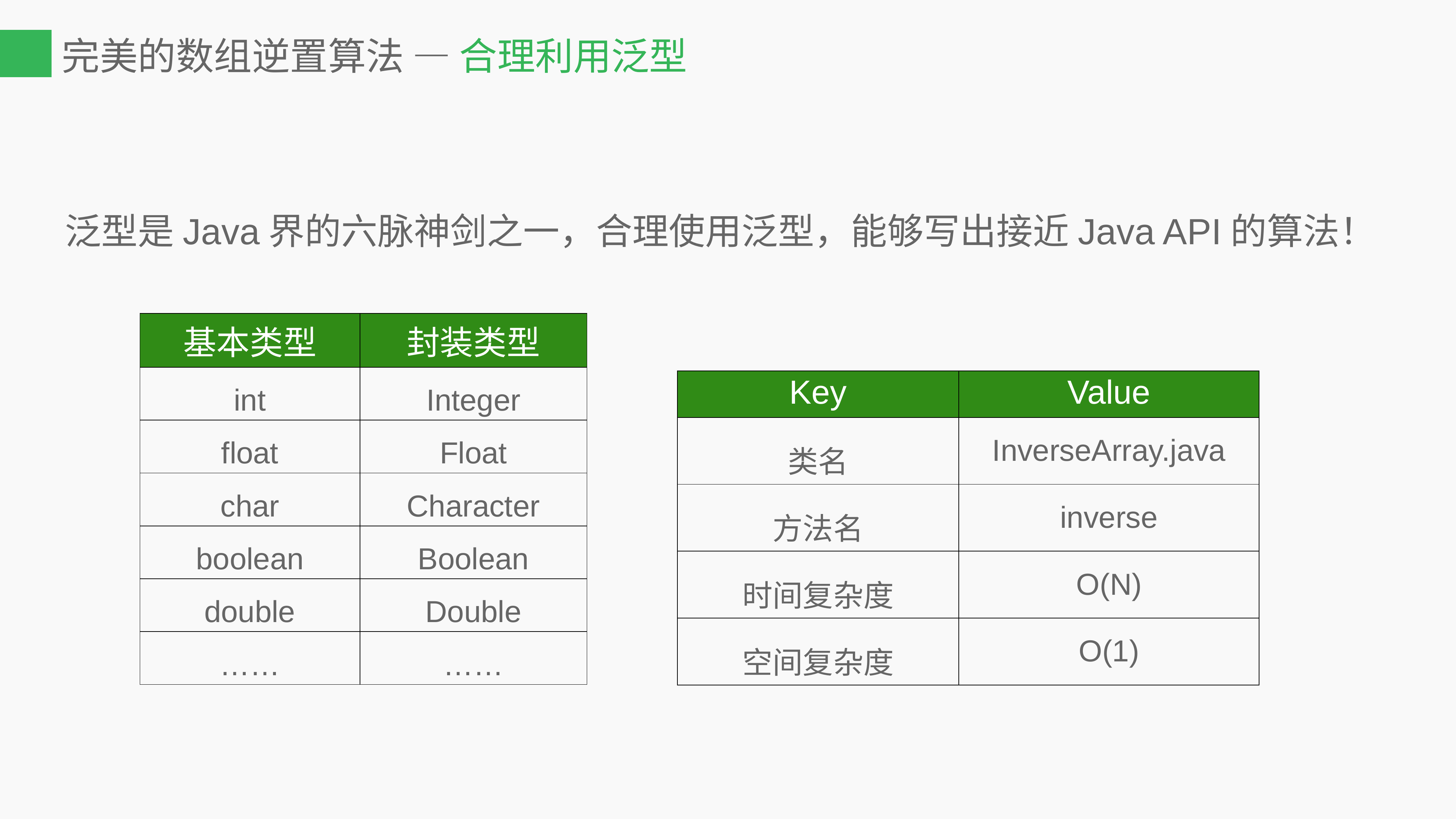

# 完美的数组逆置算法 — 合理利用泛型
泛型是Java界的六脉神剑之一，合理使用泛型，能够写出接近Java API的算法！
| 基本类型 | 封装类型 |
| --- | --- |
| int | Integer |
| float | Float |
| char | Character |
| boolean | Boolean |
| double | Double |
| …… | …… |
| Key | Value |
| --- | --- |
| 类名 | InverseArray.java |
| 方法名 | inverse |
| 时间复杂度 | O(N) |
| 空间复杂度 | O(1) |